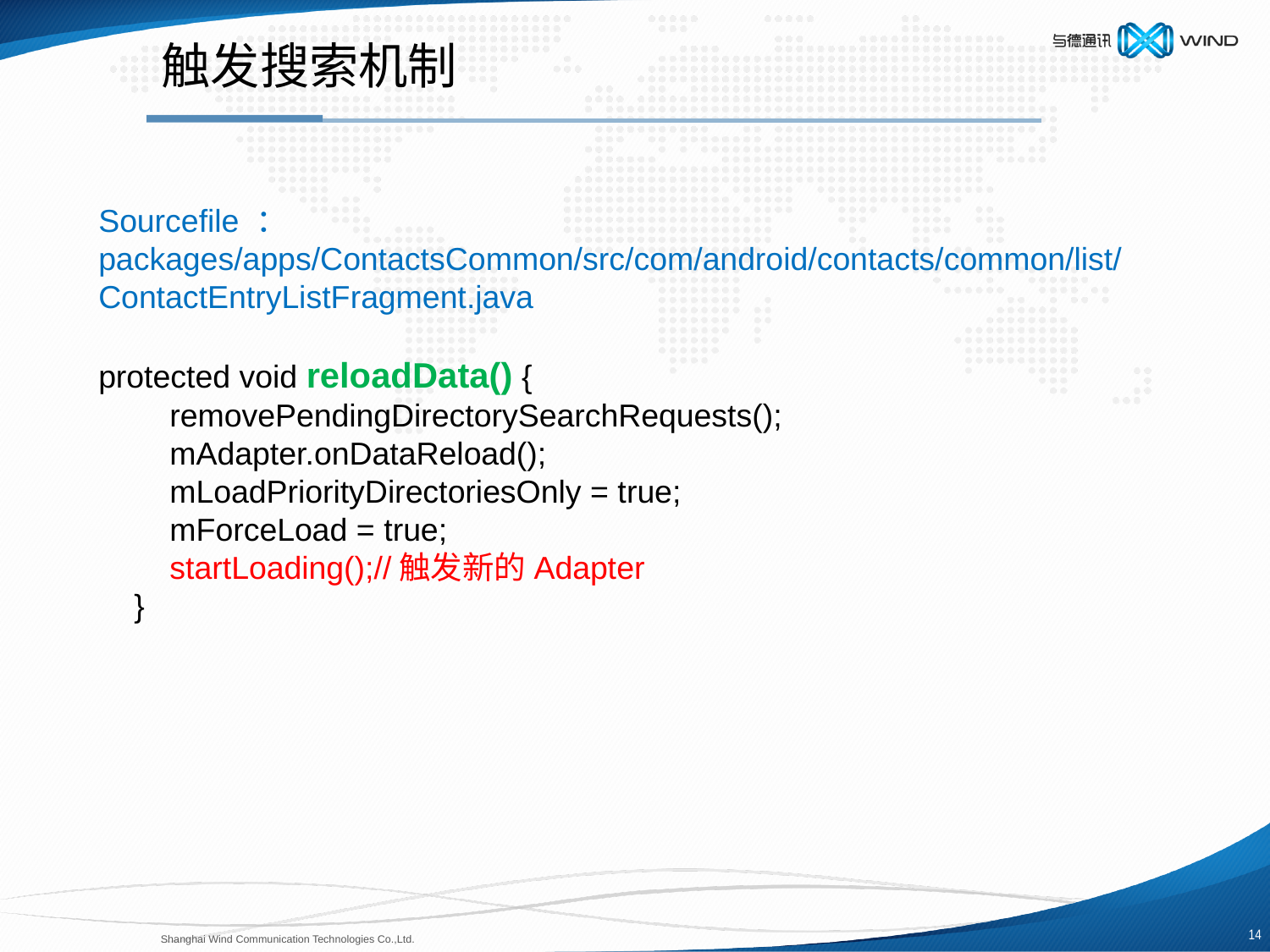

触发搜索机制

Sourcefile ： packages/apps/ContactsCommon/src/com/android/contacts/common/list/ContactEntryListFragment.java

protected void reloadData() {
        removePendingDirectorySearchRequests();
        mAdapter.onDataReload();
        mLoadPriorityDirectoriesOnly = true;
        mForceLoad = true;
        startLoading();//触发新的Adapter
    }
14